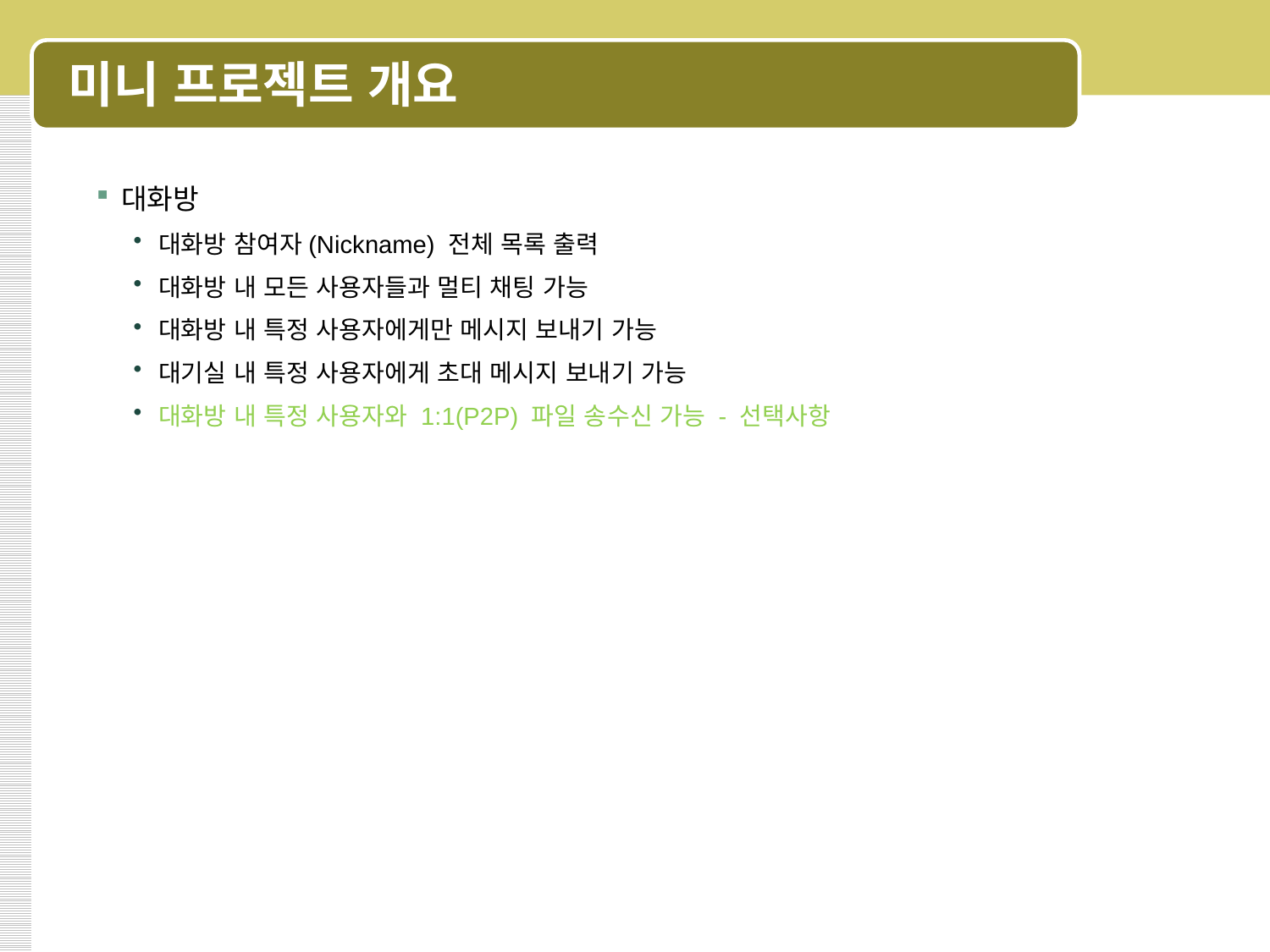

# 미니 프로젝트 개요
대화방
대화방 참여자(Nickname) 전체 목록 출력
대화방 내 모든 사용자들과 멀티 채팅 가능
대화방 내 특정 사용자에게만 메시지 보내기 가능
대기실 내 특정 사용자에게 초대 메시지 보내기 가능
대화방 내 특정 사용자와 1:1(P2P) 파일 송수신 가능 - 선택사항